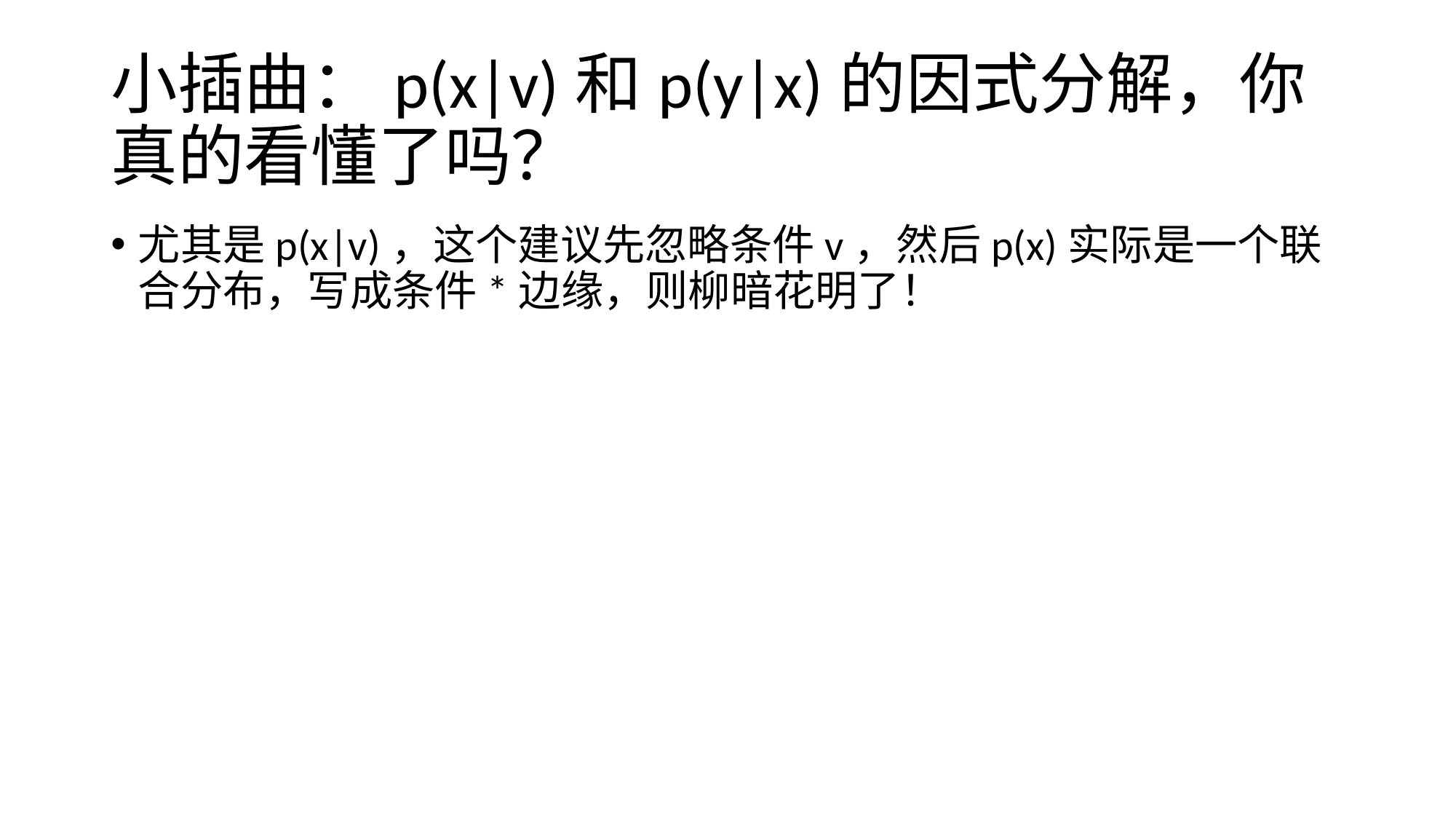

# 小插曲：p(x|v)和p(y|x)的因式分解，你真的看懂了吗？
尤其是p(x|v)，这个建议先忽略条件v，然后p(x)实际是一个联合分布，写成条件*边缘，则柳暗花明了！